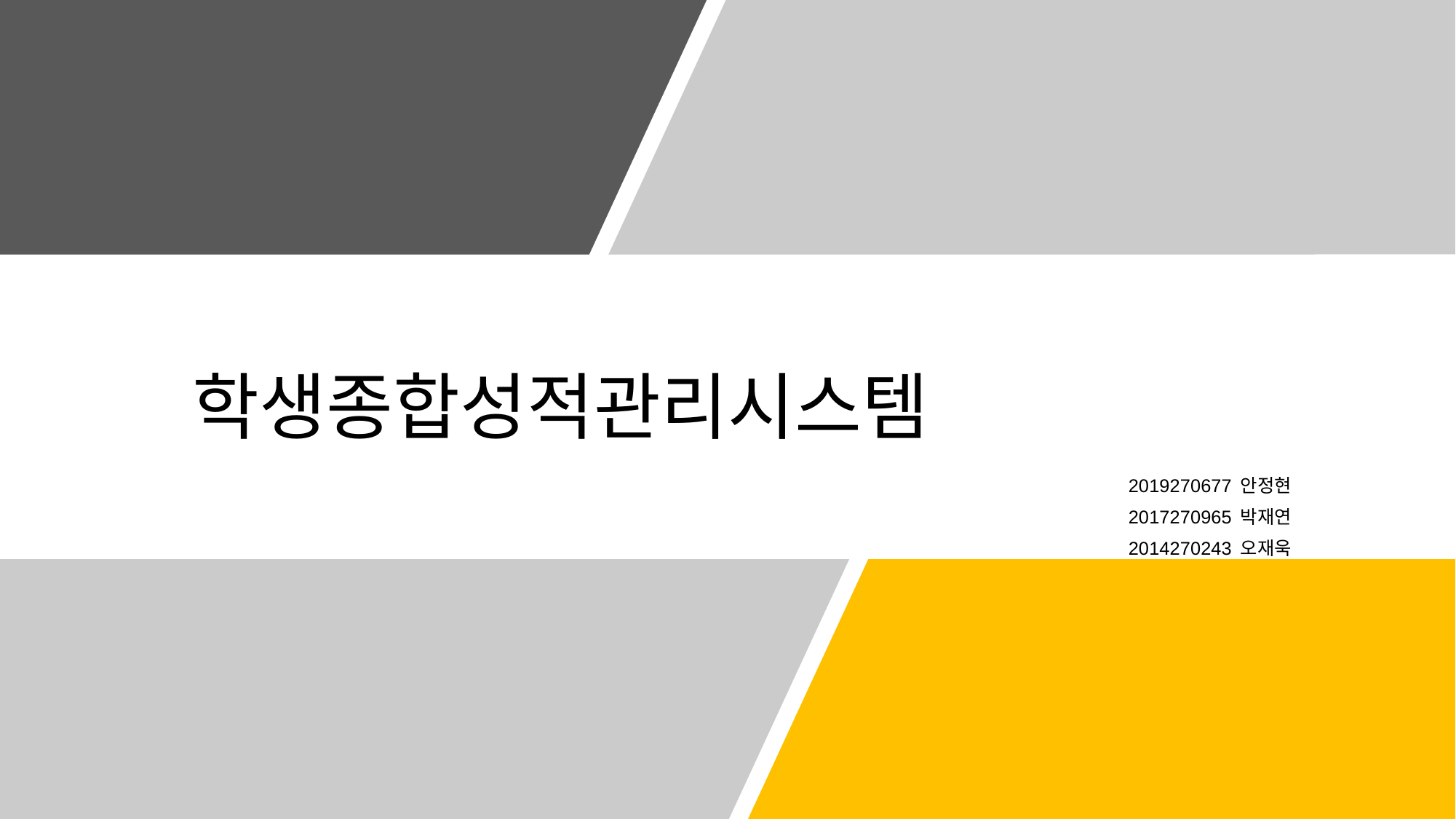

# 학생종합성적관리시스템
2019270677 안정현
2017270965 박재연
2014270243 오재욱